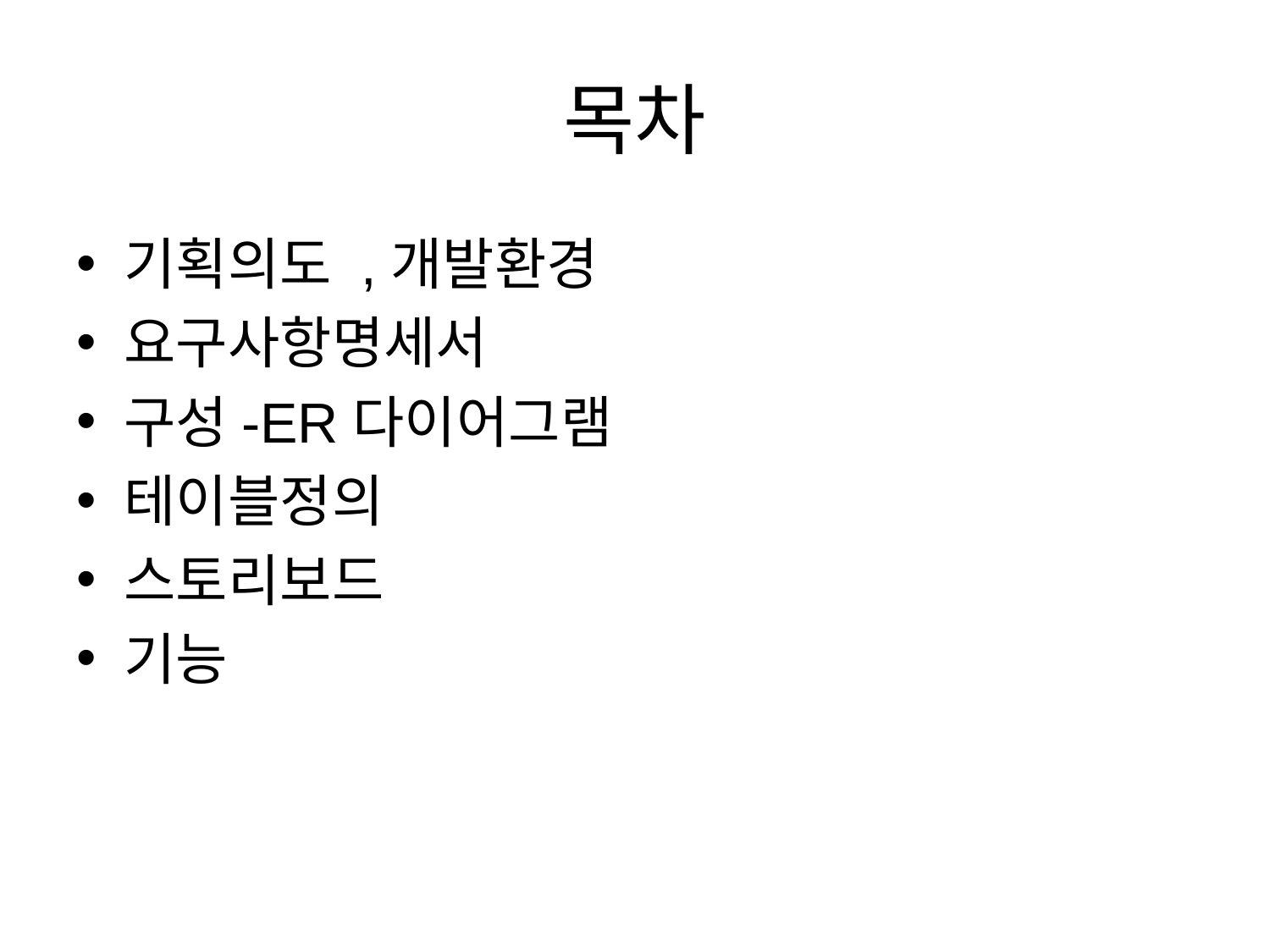

# 목차
기획의도 ,개발환경
요구사항명세서
구성-ER다이어그램
테이블정의
스토리보드
기능